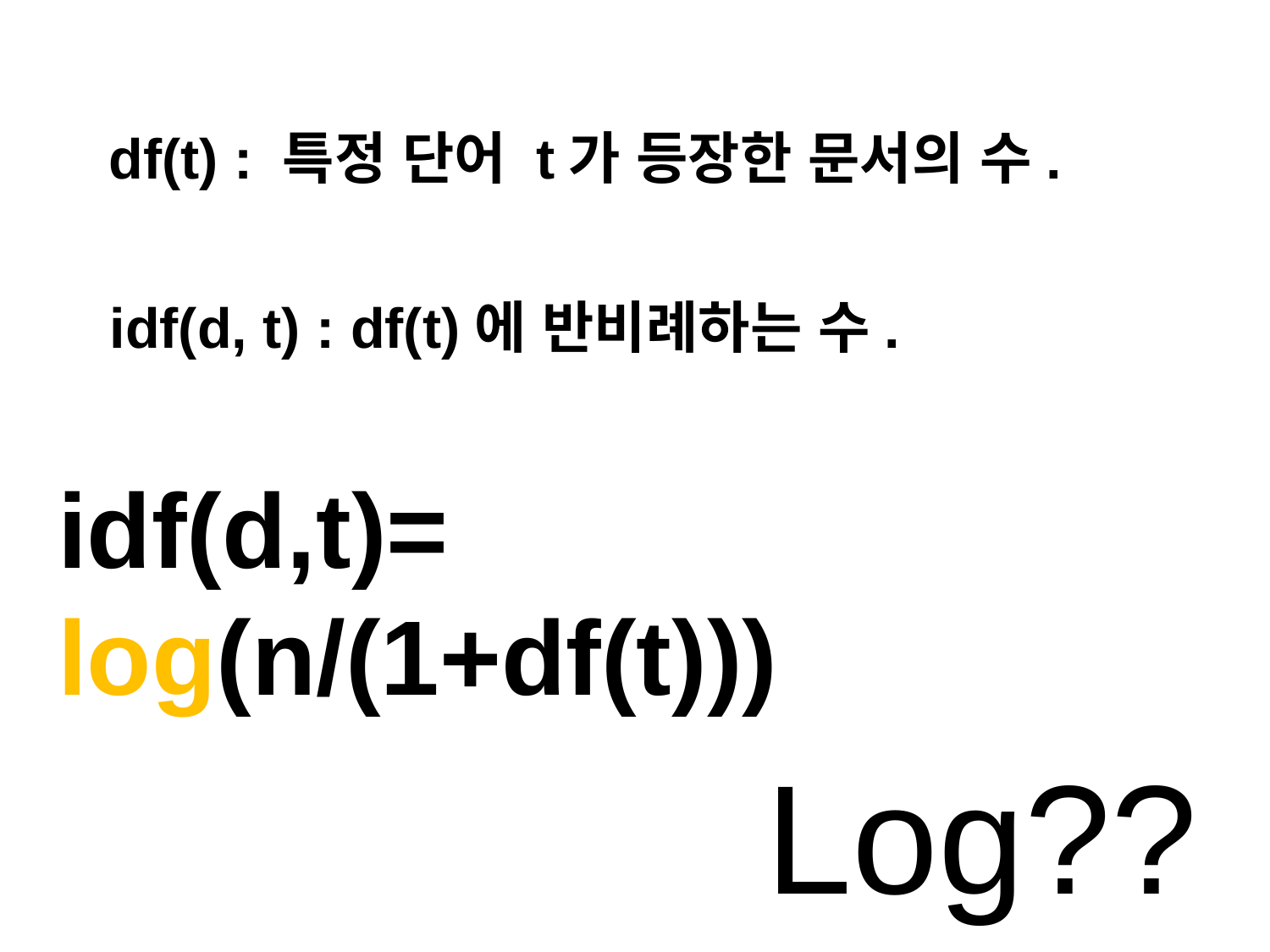

df(t) : 특정 단어 t가 등장한 문서의 수.
idf(d, t) : df(t)에 반비례하는 수.
idf(d,t)=
log(n/(1+df(t)))
Log??